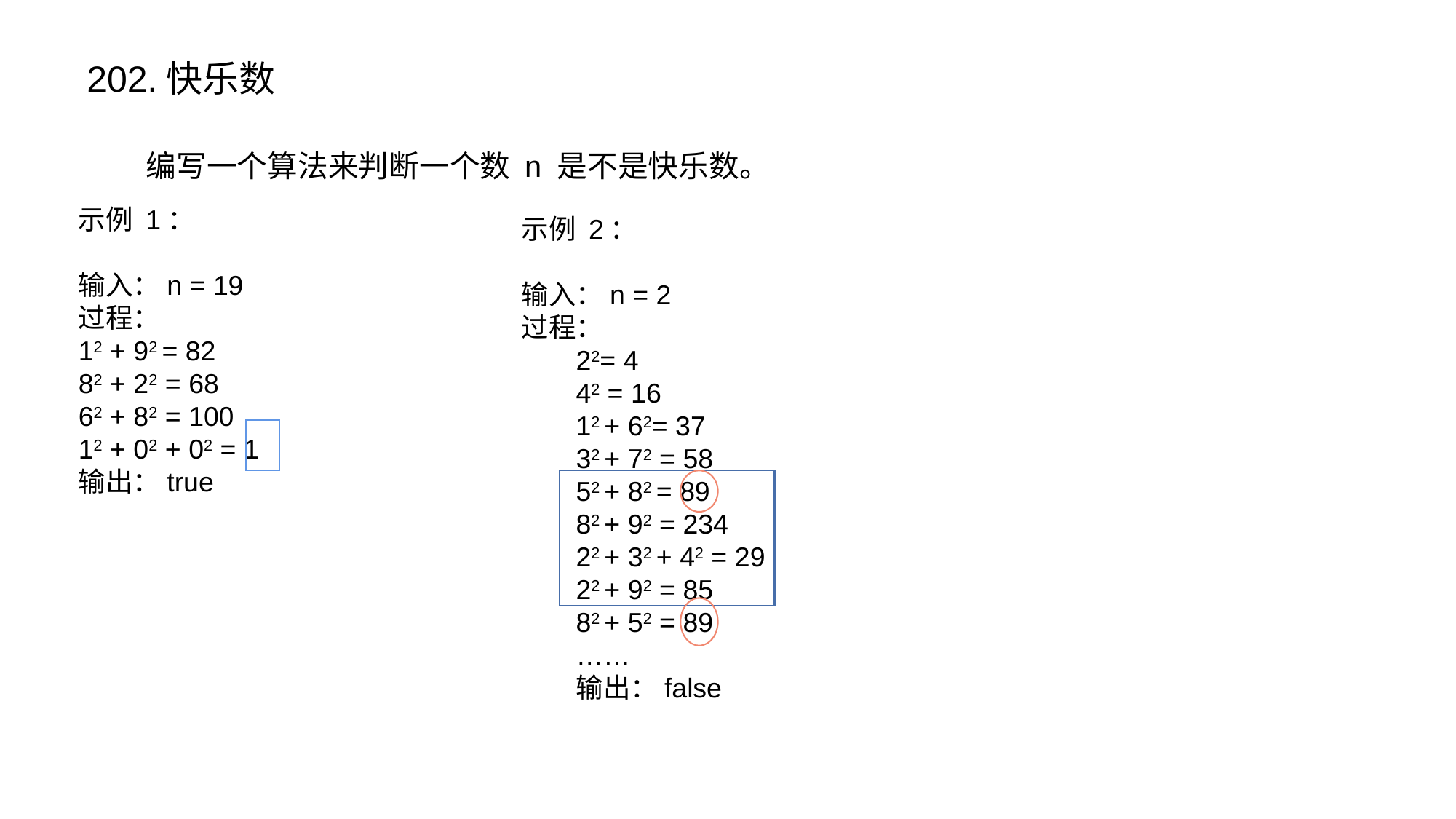

202.快乐数
编写一个算法来判断一个数 n 是不是快乐数。
示例 1：

输入：n = 19
过程：
12 + 92 = 82
82 + 22 = 68
62 + 82 = 100
12 + 02 + 02 = 1
输出：true

示例 2：

输入：n = 2
过程：
22= 4
42 = 16
12 + 62= 37
32 + 72 = 58
52 + 82 = 89
82 + 92 = 234
22 + 32 + 42 = 29
22 + 92 = 85
82 + 52 = 89
……
输出：false